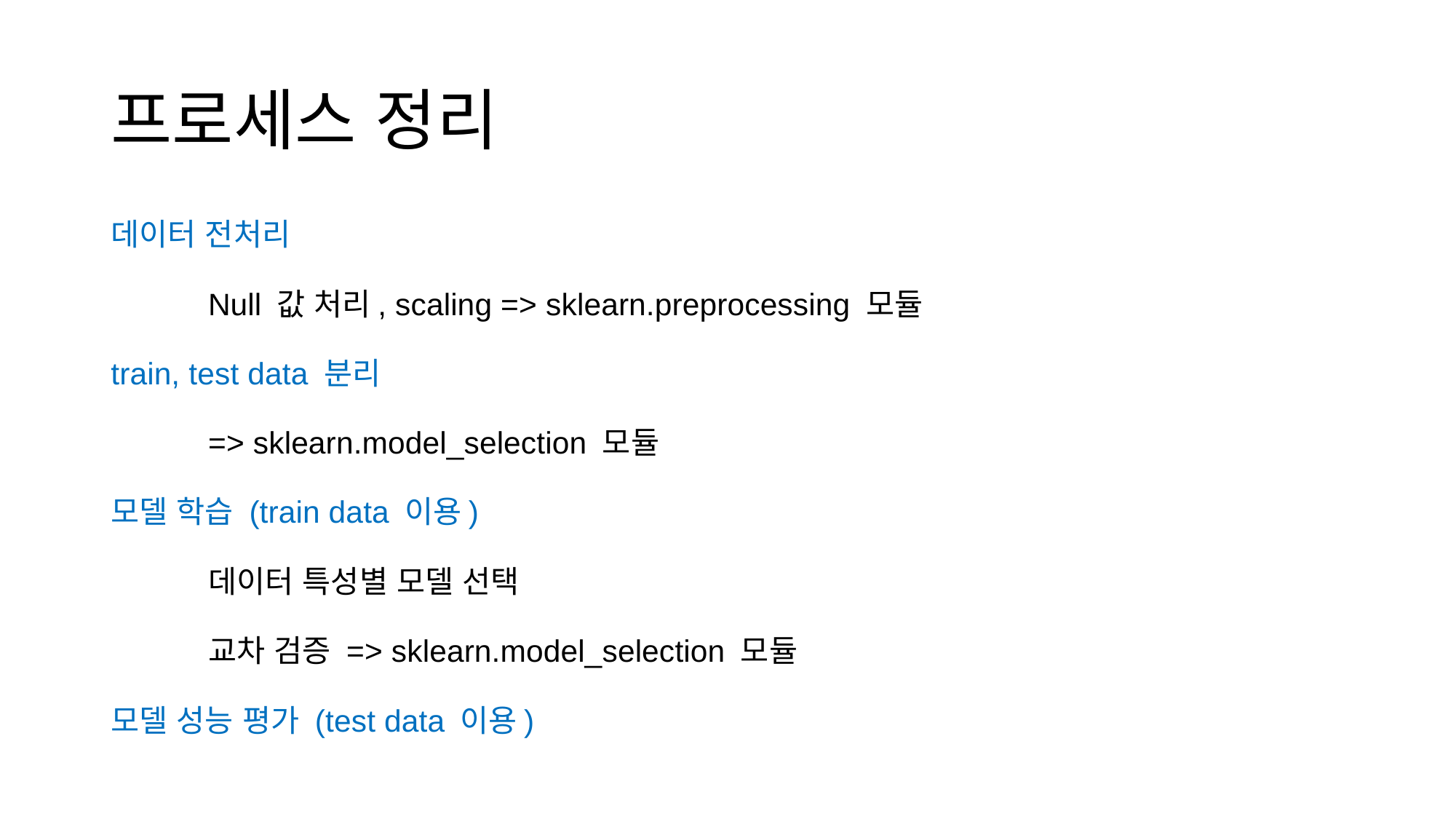

# 프로세스 정리
데이터 전처리
	Null 값 처리, scaling => sklearn.preprocessing 모듈
train, test data 분리
	=> sklearn.model_selection 모듈
모델 학습 (train data 이용)
	데이터 특성별 모델 선택
	교차 검증 => sklearn.model_selection 모듈
모델 성능 평가 (test data 이용)